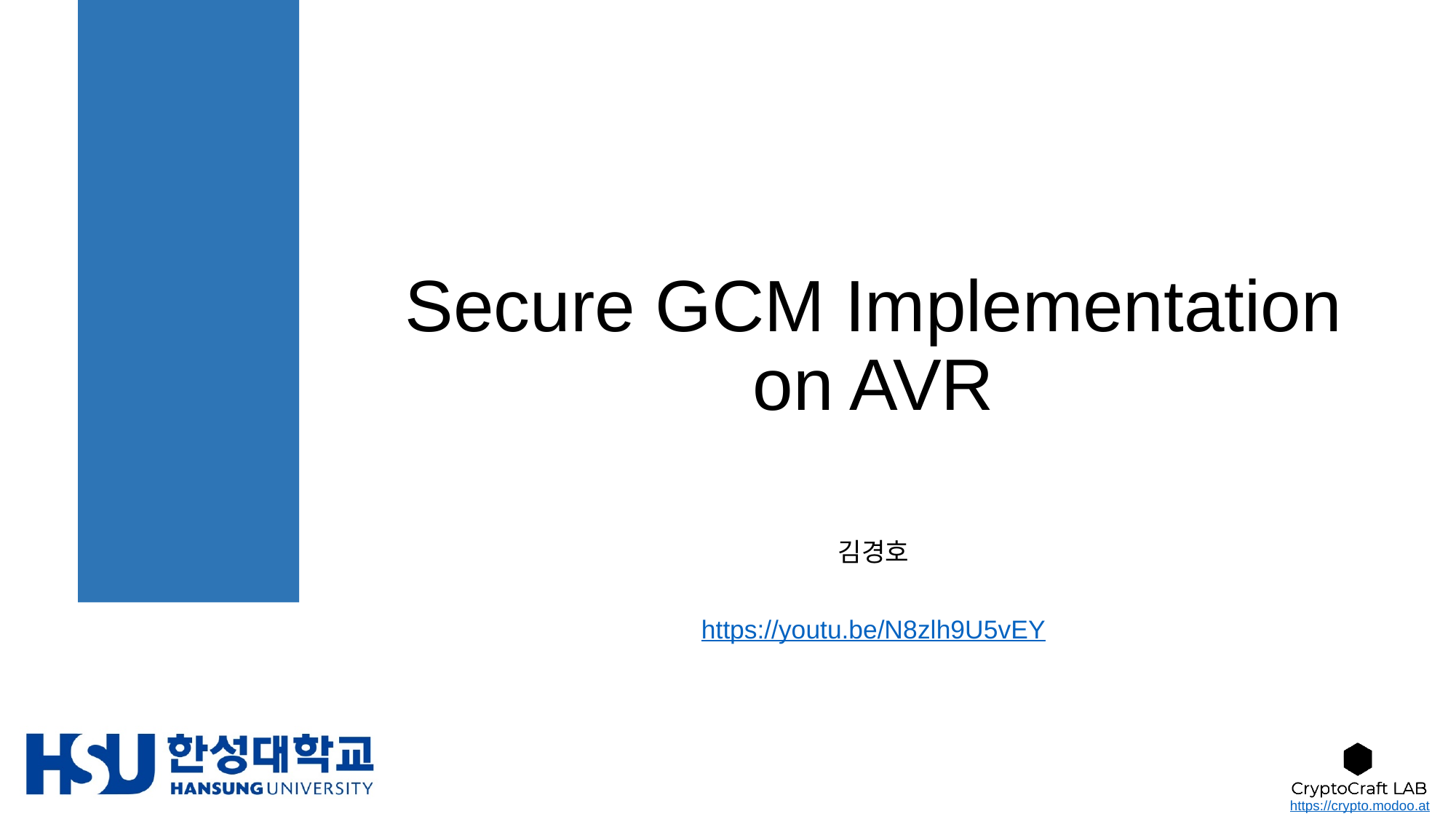

# Secure GCM Implementation on AVR

김경호

https://youtu.be/N8zlh9U5vEY